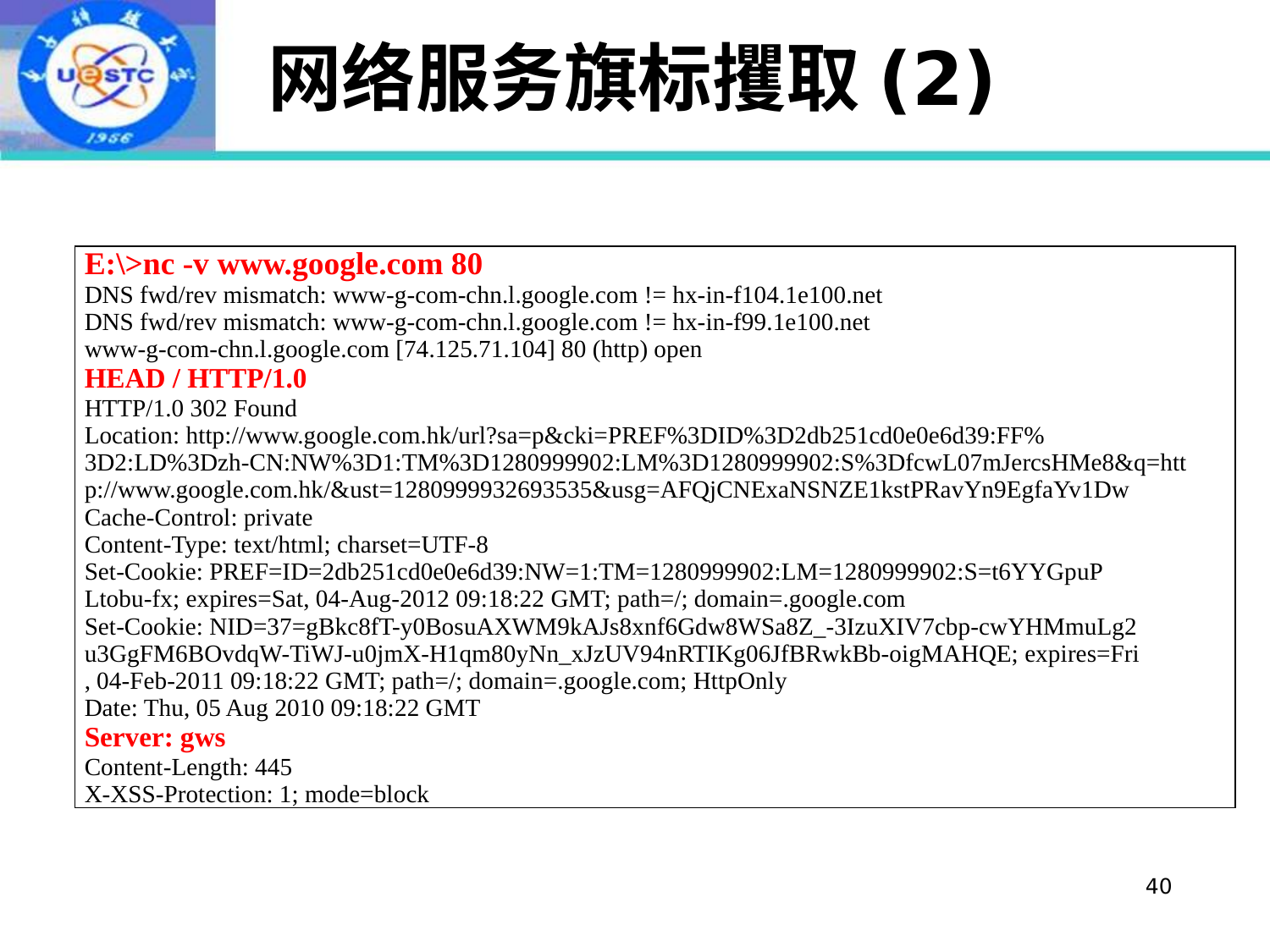

# 网络服务旗标攫取(2)
| E:\>nc -v www.google.com 80 DNS fwd/rev mismatch: www-g-com-chn.l.google.com != hx-in-f104.1e100.net DNS fwd/rev mismatch: www-g-com-chn.l.google.com != hx-in-f99.1e100.net www-g-com-chn.l.google.com [74.125.71.104] 80 (http) open HEAD / HTTP/1.0 HTTP/1.0 302 Found Location: http://www.google.com.hk/url?sa=p&cki=PREF%3DID%3D2db251cd0e0e6d39:FF% 3D2:LD%3Dzh-CN:NW%3D1:TM%3D1280999902:LM%3D1280999902:S%3DfcwL07mJercsHMe8&q=htt p://www.google.com.hk/&ust=1280999932693535&usg=AFQjCNExaNSNZE1kstPRavYn9EgfaYv1Dw Cache-Control: private Content-Type: text/html; charset=UTF-8 Set-Cookie: PREF=ID=2db251cd0e0e6d39:NW=1:TM=1280999902:LM=1280999902:S=t6YYGpuP Ltobu-fx; expires=Sat, 04-Aug-2012 09:18:22 GMT; path=/; domain=.google.com Set-Cookie: NID=37=gBkc8fT-y0BosuAXWM9kAJs8xnf6Gdw8WSa8Z\_-3IzuXIV7cbp-cwYHMmuLg2 u3GgFM6BOvdqW-TiWJ-u0jmX-H1qm80yNn\_xJzUV94nRTIKg06JfBRwkBb-oigMAHQE; expires=Fri , 04-Feb-2011 09:18:22 GMT; path=/; domain=.google.com; HttpOnly Date: Thu, 05 Aug 2010 09:18:22 GMT Server: gws Content-Length: 445 X-XSS-Protection: 1; mode=block |
| --- |
40